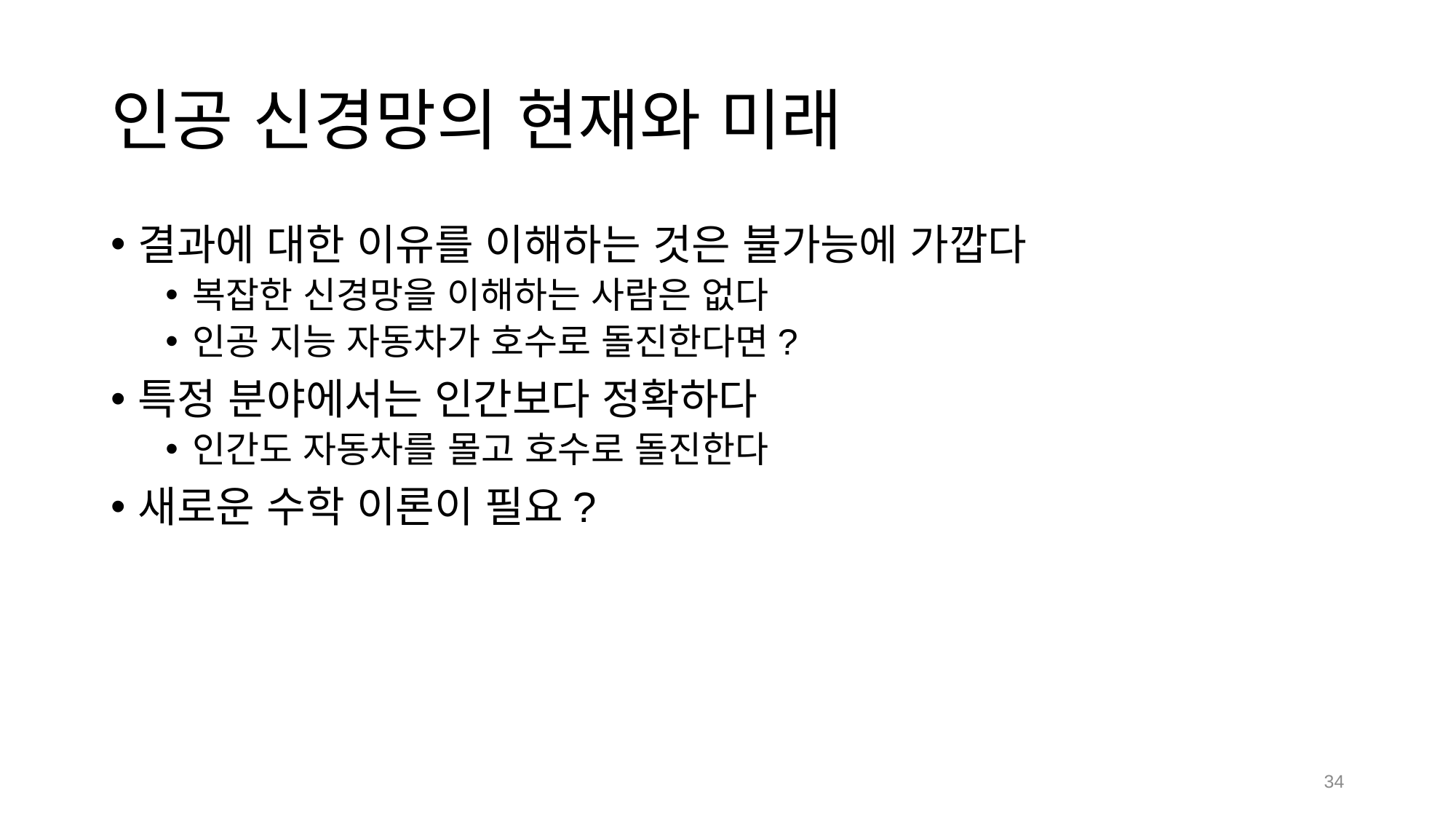

# 인공 신경망의 현재와 미래
결과에 대한 이유를 이해하는 것은 불가능에 가깝다
복잡한 신경망을 이해하는 사람은 없다
인공 지능 자동차가 호수로 돌진한다면?
특정 분야에서는 인간보다 정확하다
인간도 자동차를 몰고 호수로 돌진한다
새로운 수학 이론이 필요?

34